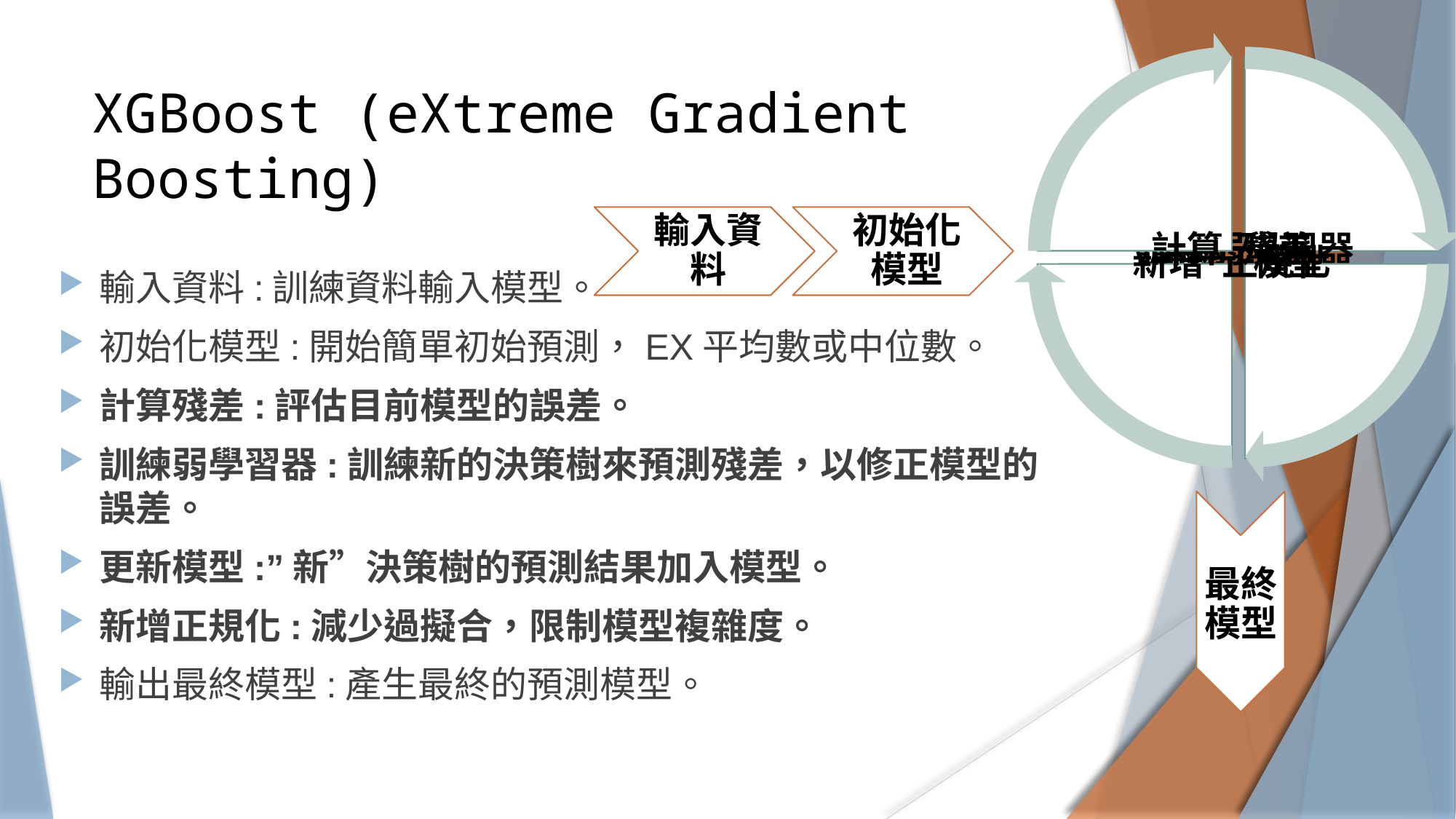

輸入資料
初始化模型
訓練弱學習器
更新  模型
新增  正規化
計算  殘差
# XGBoost (eXtreme Gradient Boosting)
輸入資料:訓練資料輸入模型。
初始化模型:開始簡單初始預測，EX平均數或中位數。
計算殘差:評估目前模型的誤差。
訓練弱學習器:訓練新的決策樹來預測殘差，以修正模型的誤差。
更新模型:”新”決策樹的預測結果加入模型。
新增正規化:減少過擬合，限制模型複雜度。
輸出最終模型:產生最終的預測模型。

最終模型